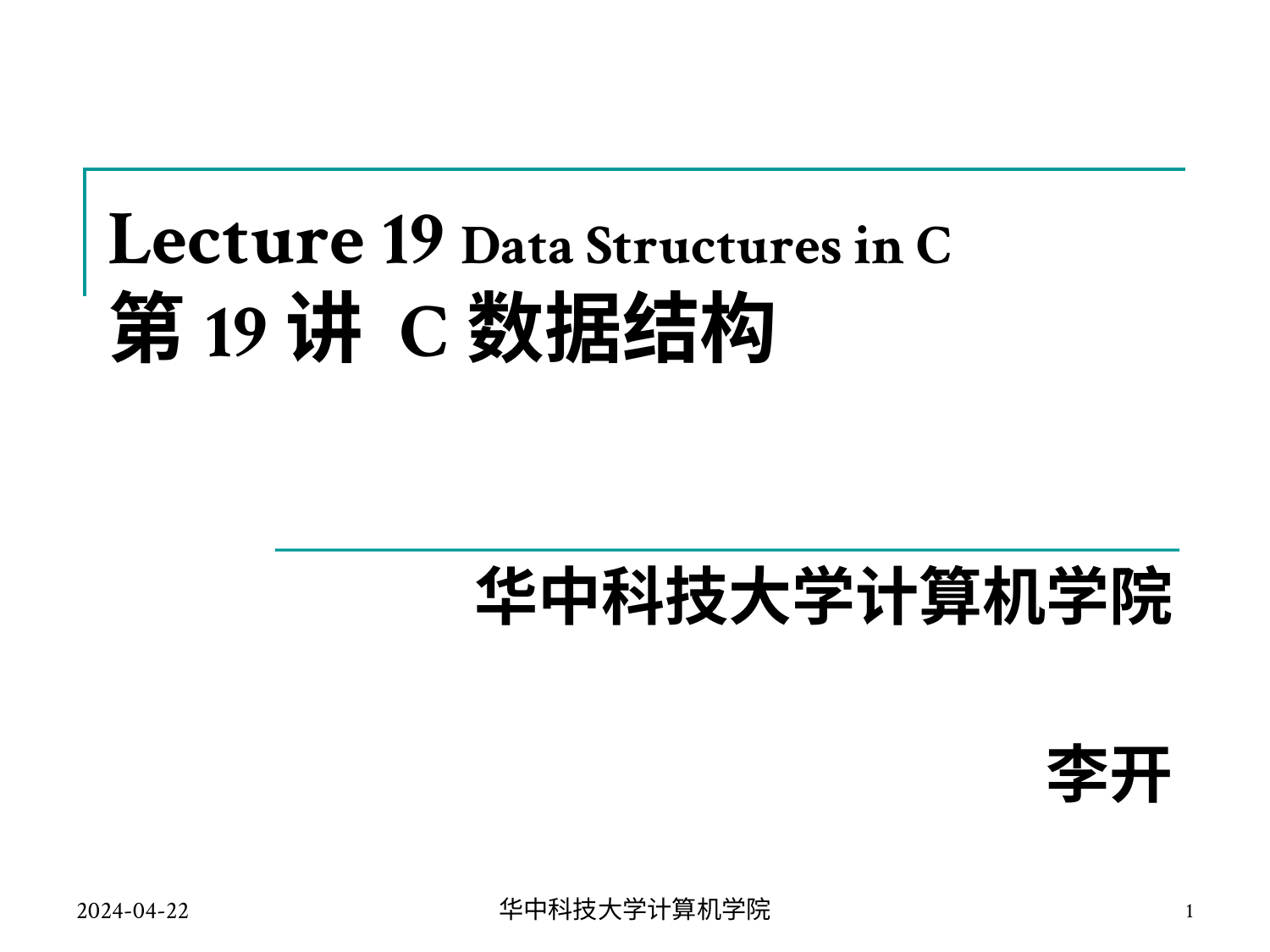

# Lecture 19 Data Structures in C 第19讲 C数据结构
华中科技大学计算机学院

李开
2024-04-22
华中科技大学计算机学院
1